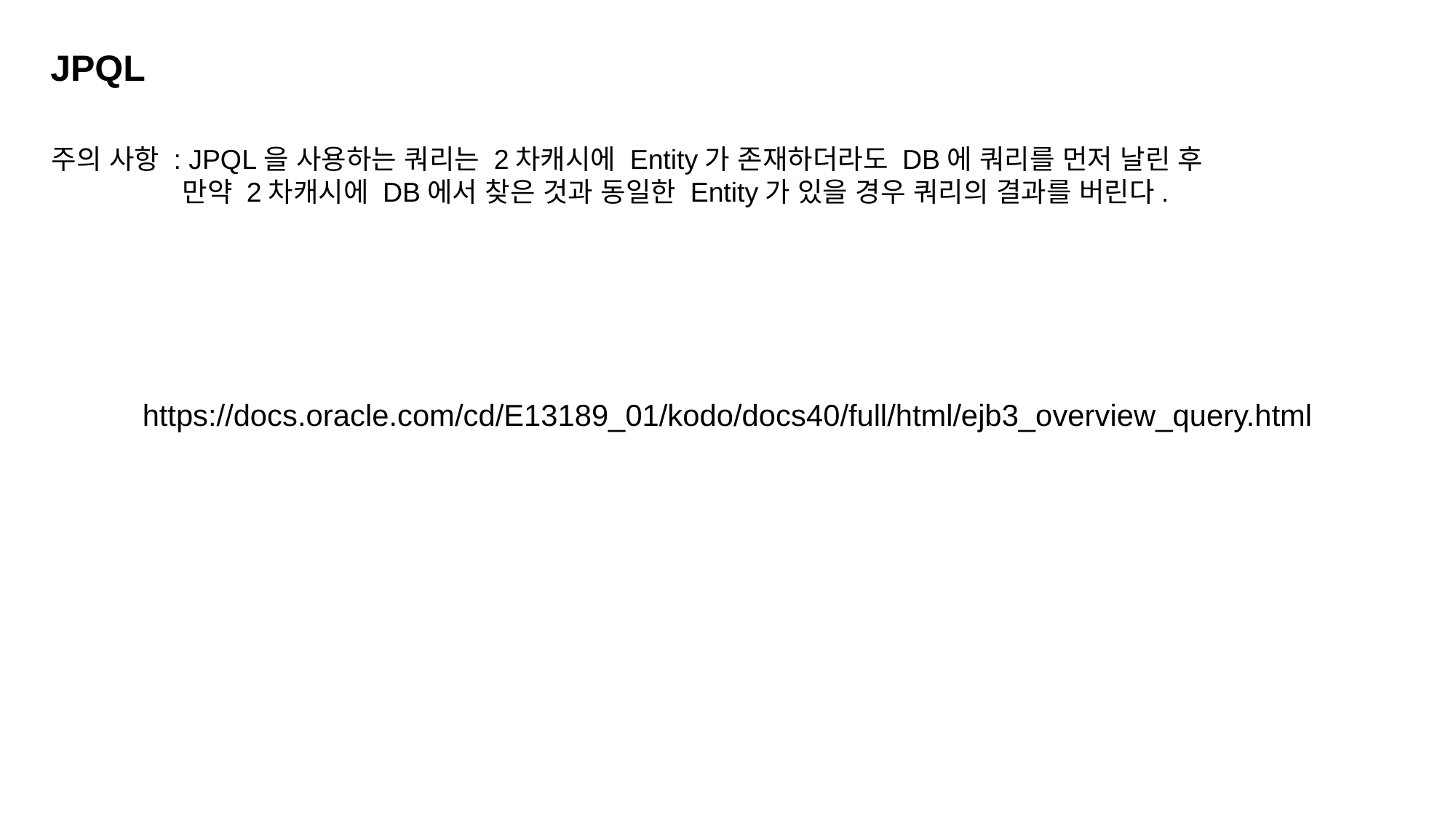

JPQL
주의 사항 : JPQL을 사용하는 쿼리는 2차캐시에 Entity가 존재하더라도 DB에 쿼리를 먼저 날린 후
 	  만약 2차캐시에 DB에서 찾은 것과 동일한 Entity가 있을 경우 쿼리의 결과를 버린다.
https://docs.oracle.com/cd/E13189_01/kodo/docs40/full/html/ejb3_overview_query.html